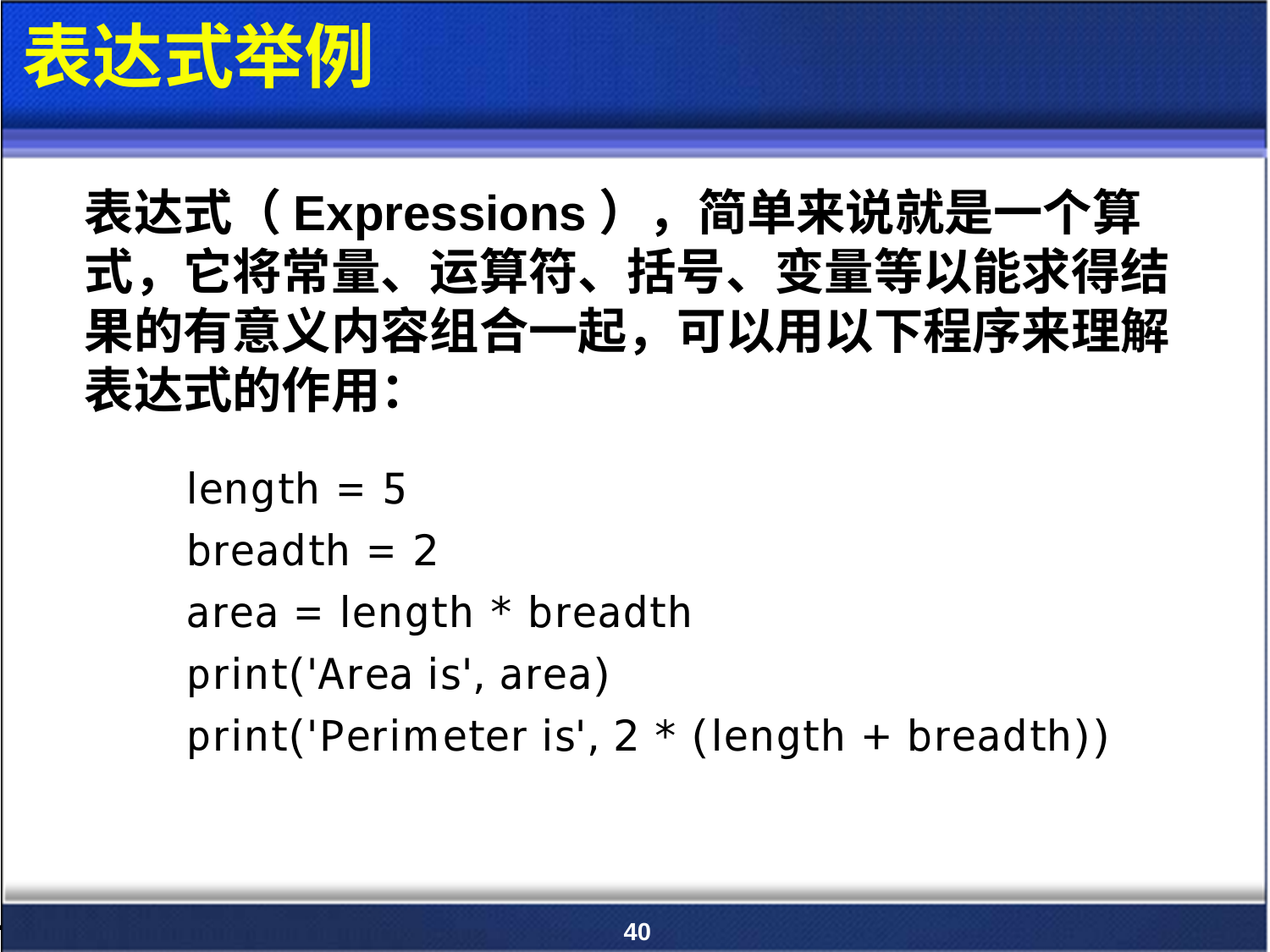

# 表达式举例
表达式（Expressions），简单来说就是一个算式，它将常量、运算符、括号、变量等以能求得结果的有意义内容组合一起，可以用以下程序来理解表达式的作用：

length = 5
breadth = 2
area = length * breadth
print('Area is', area)
print('Perimeter is', 2 * (length + breadth))

40